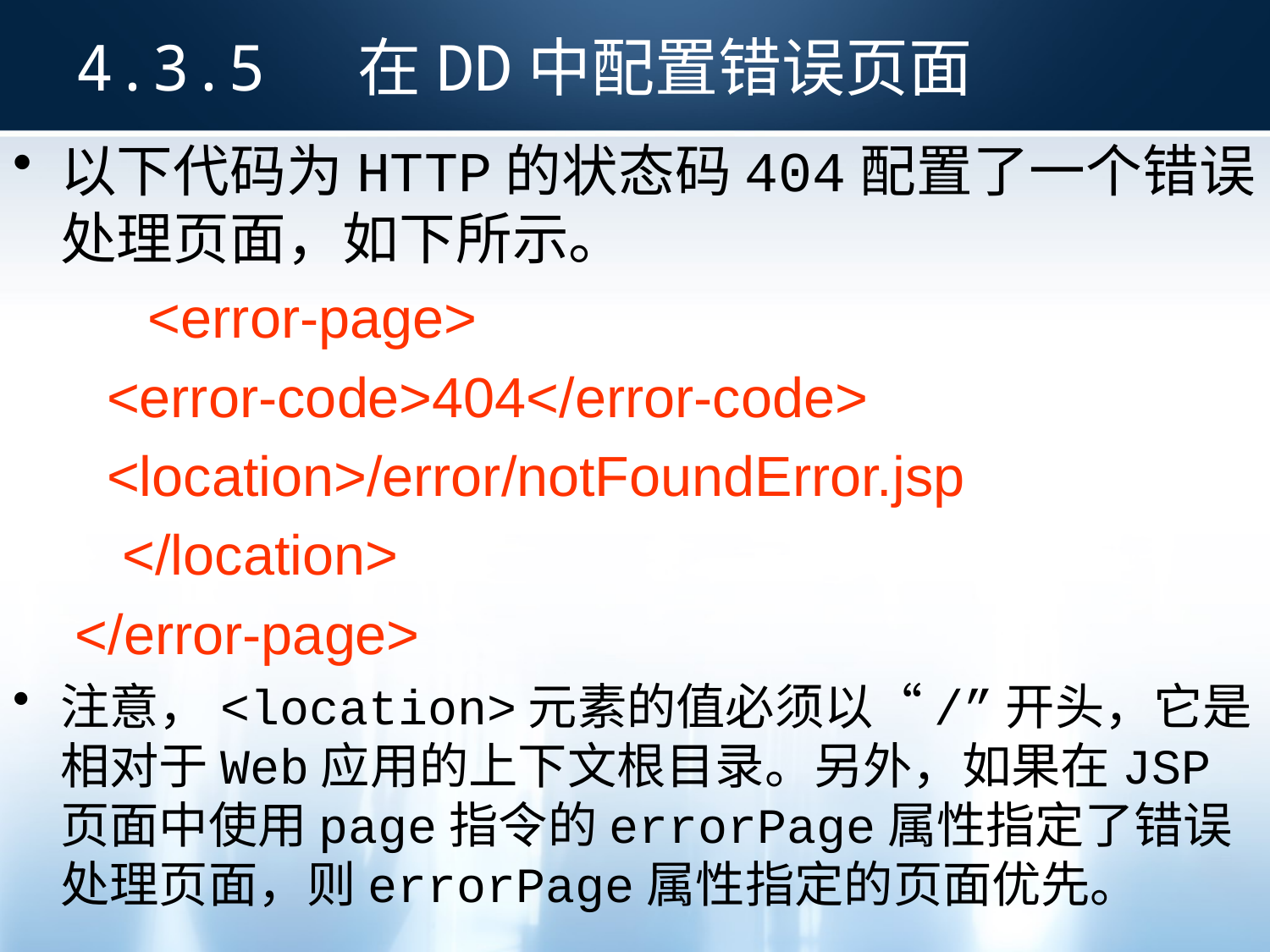

4.3.5  在DD中配置错误页面
以下代码为HTTP的状态码404配置了一个错误处理页面，如下所示。
    <error-page>
      <error-code>404</error-code>
      <location>/error/notFoundError.jsp
       </location>
    </error-page>
注意，<location>元素的值必须以“/”开头，它是相对于Web应用的上下文根目录。另外，如果在JSP页面中使用page指令的errorPage属性指定了错误处理页面，则errorPage属性指定的页面优先。